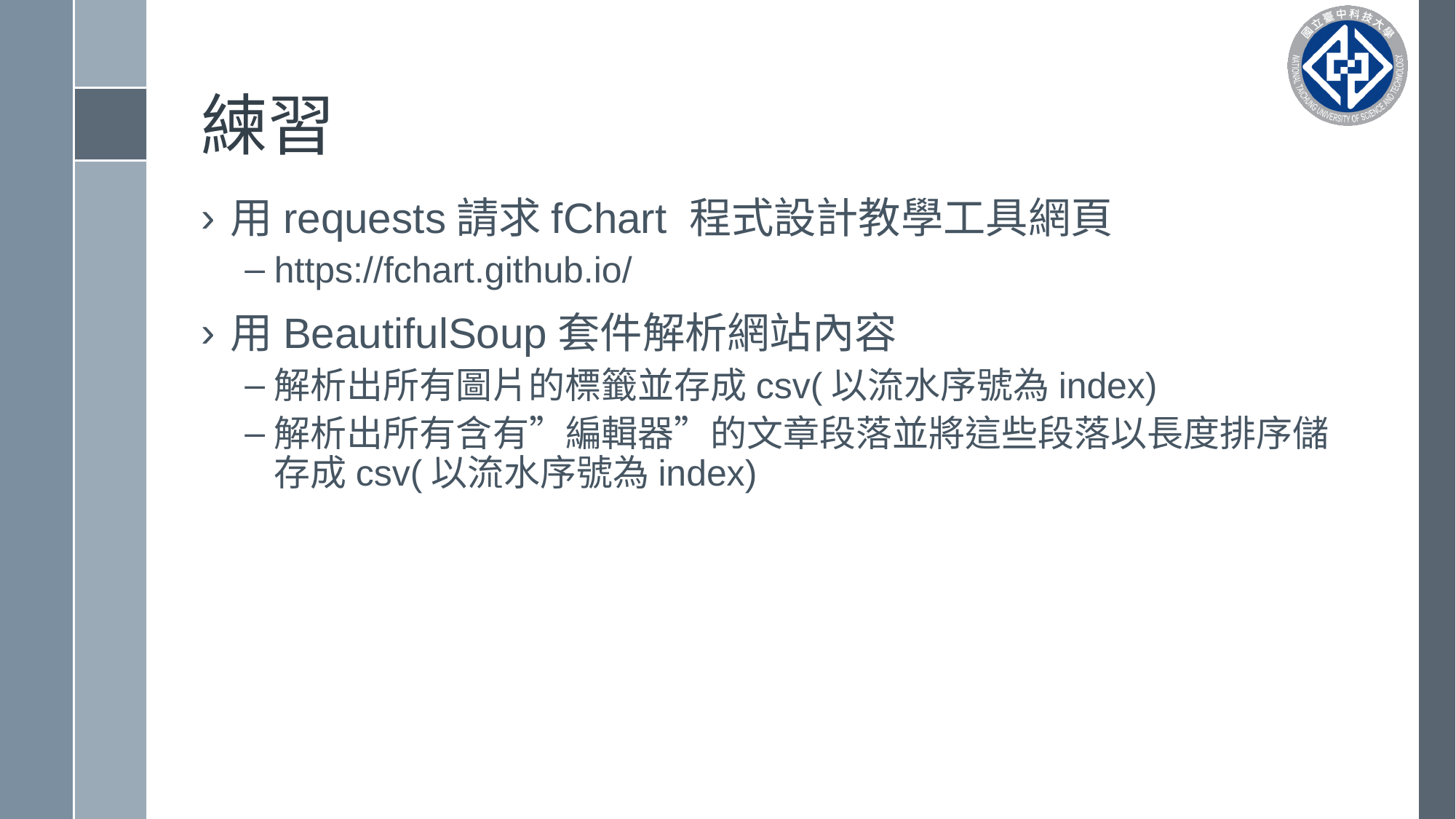

# 練習
用requests請求fChart 程式設計教學工具網頁
https://fchart.github.io/
用BeautifulSoup套件解析網站內容
解析出所有圖片的標籤並存成csv(以流水序號為index)
解析出所有含有”編輯器”的文章段落並將這些段落以長度排序儲存成csv(以流水序號為index)